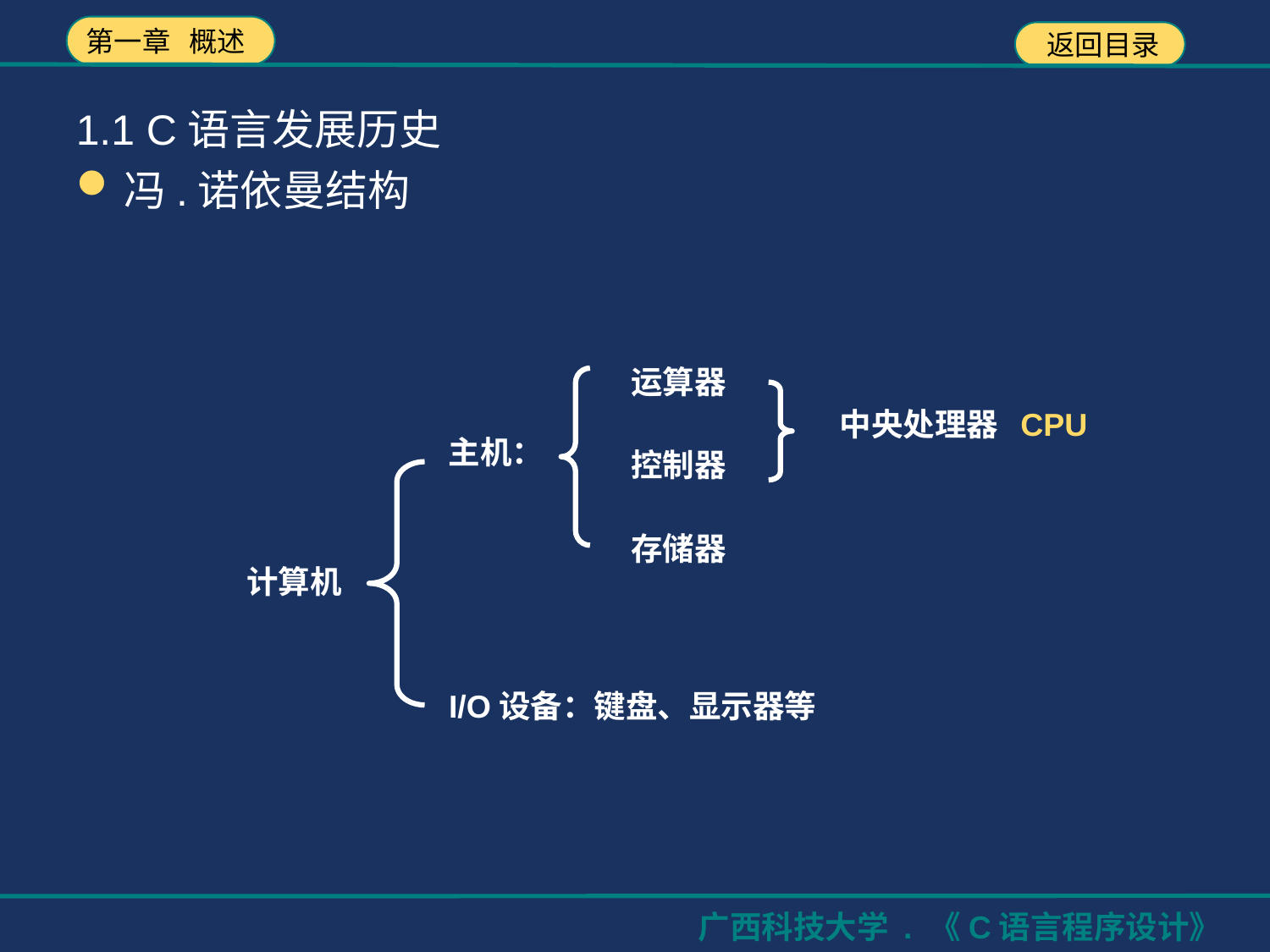

1.1 C语言发展历史
冯.诺依曼结构

运算器

中央处理器  CPU
主机：
控制器

存储器
计算机
I/O设备：键盘、显示器等